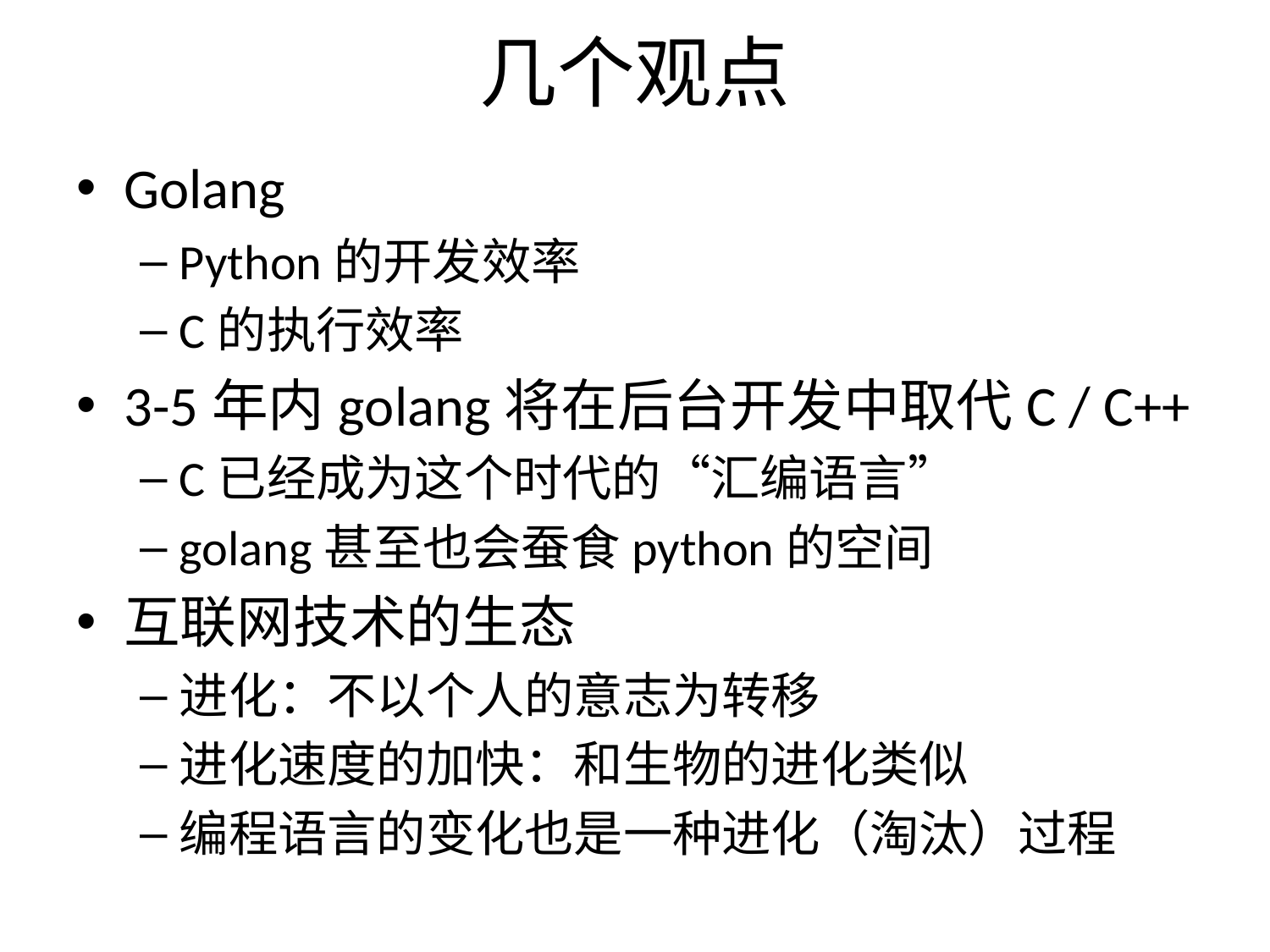

# 几个观点
Golang
Python的开发效率
C的执行效率
3-5年内golang将在后台开发中取代C / C++
C已经成为这个时代的“汇编语言”
golang甚至也会蚕食python的空间
互联网技术的生态
进化：不以个人的意志为转移
进化速度的加快：和生物的进化类似
编程语言的变化也是一种进化（淘汰）过程